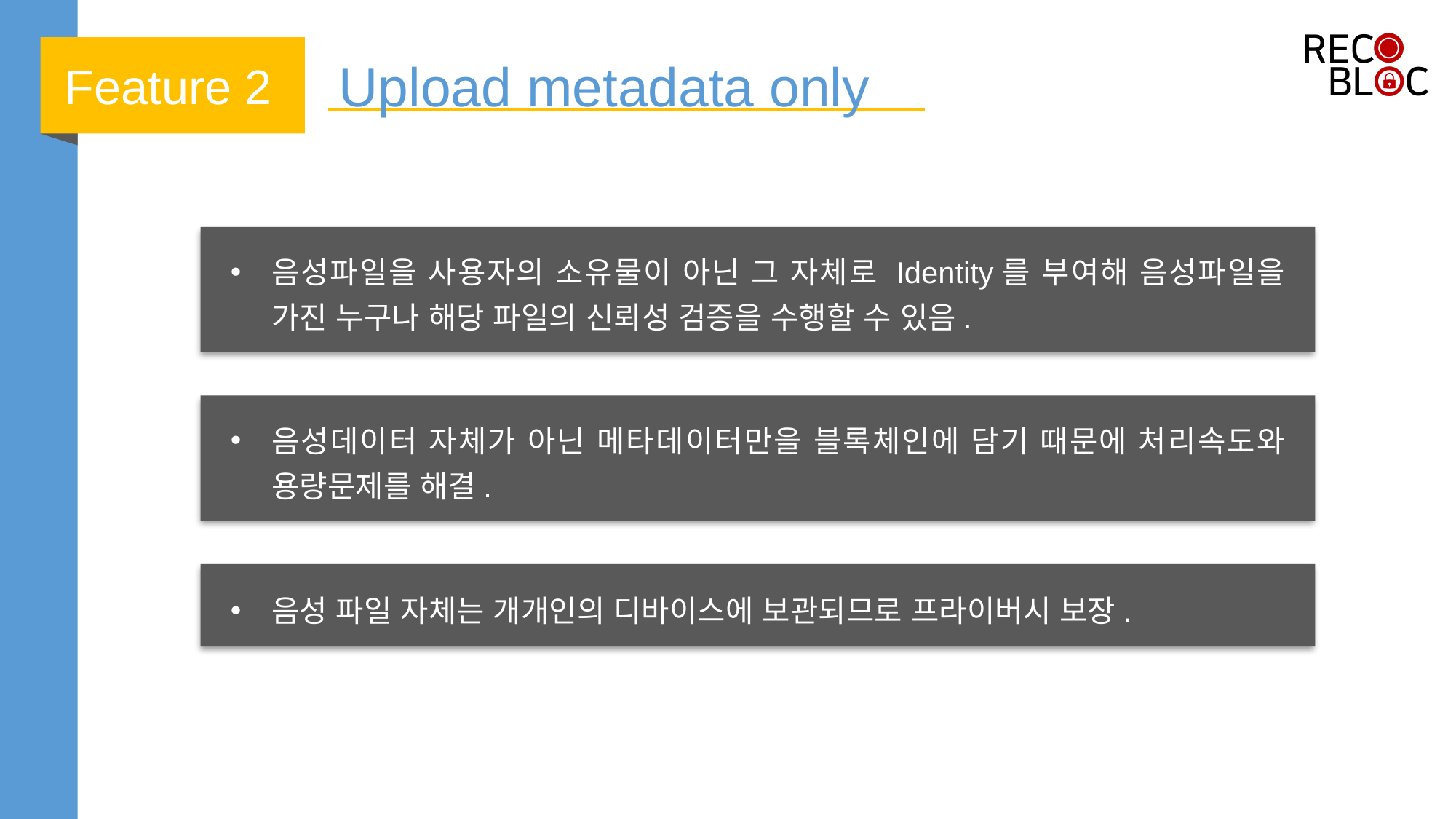

Feature 2

Upload metadata only
음성파일을 사용자의 소유물이 아닌 그 자체로 Identity를 부여해 음성파일을 가진 누구나 해당 파일의 신뢰성 검증을 수행할 수 있음.
음성데이터 자체가 아닌 메타데이터만을 블록체인에 담기 때문에 처리속도와 용량문제를 해결.
음성 파일 자체는 개개인의 디바이스에 보관되므로 프라이버시 보장.